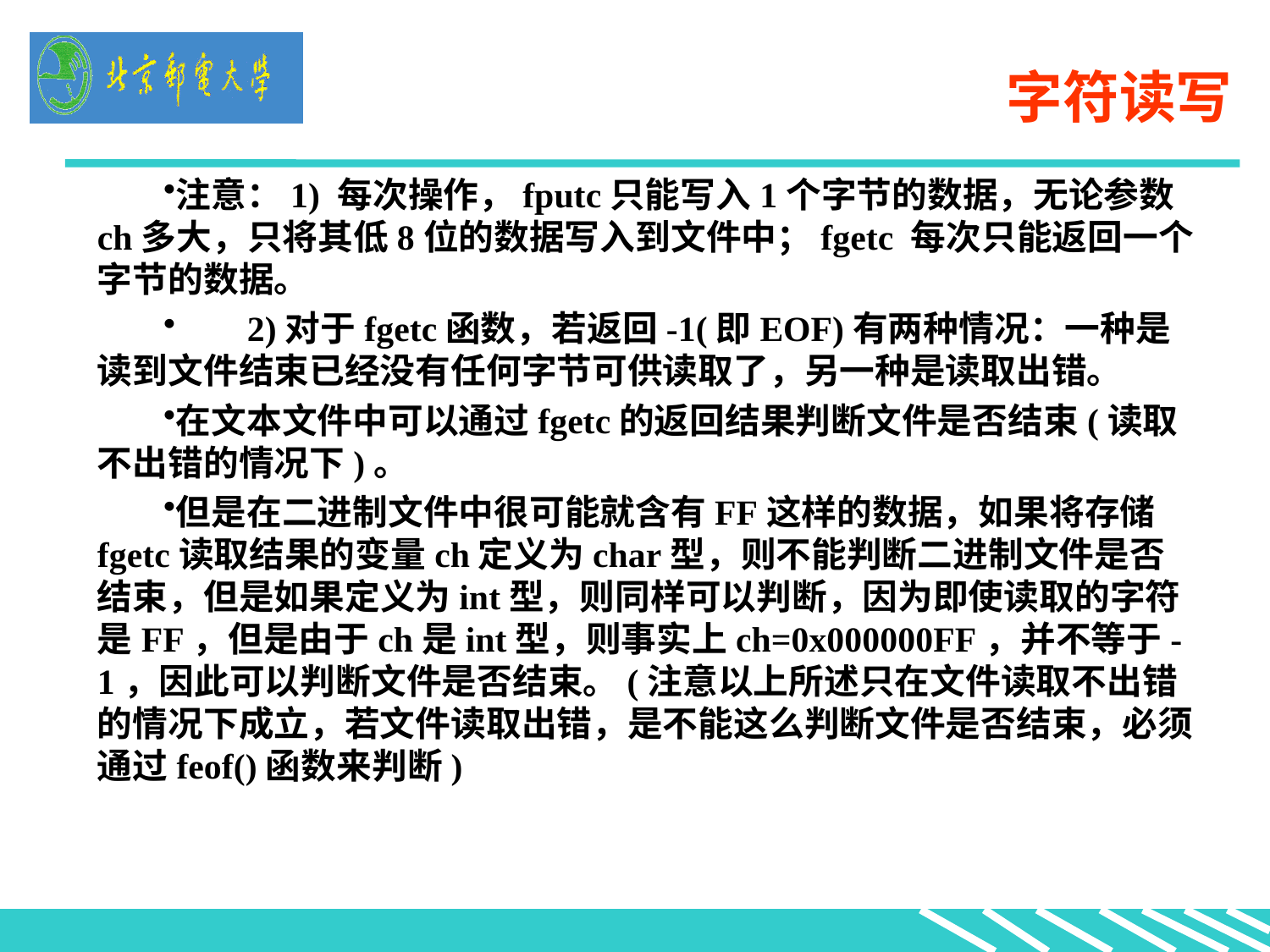

# 字符读写
注意：1) 每次操作，fputc只能写入1个字节的数据，无论参数ch多大，只将其低8位的数据写入到文件中；fgetc 每次只能返回一个字节的数据。
        2)对于fgetc函数，若返回-1(即EOF)有两种情况：一种是读到文件结束已经没有任何字节可供读取了，另一种是读取出错。
在文本文件中可以通过fgetc的返回结果判断文件是否结束(读取不出错的情况下)。
但是在二进制文件中很可能就含有FF这样的数据，如果将存储fgetc读取结果的变量ch定义为char型，则不能判断二进制文件是否结束，但是如果定义为int型，则同样可以判断，因为即使读取的字符是FF，但是由于ch是int型，则事实上ch=0x000000FF，并不等于-1，因此可以判断文件是否结束。(注意以上所述只在文件读取不出错的情况下成立，若文件读取出错，是不能这么判断文件是否结束，必须通过feof()函数来判断)
18